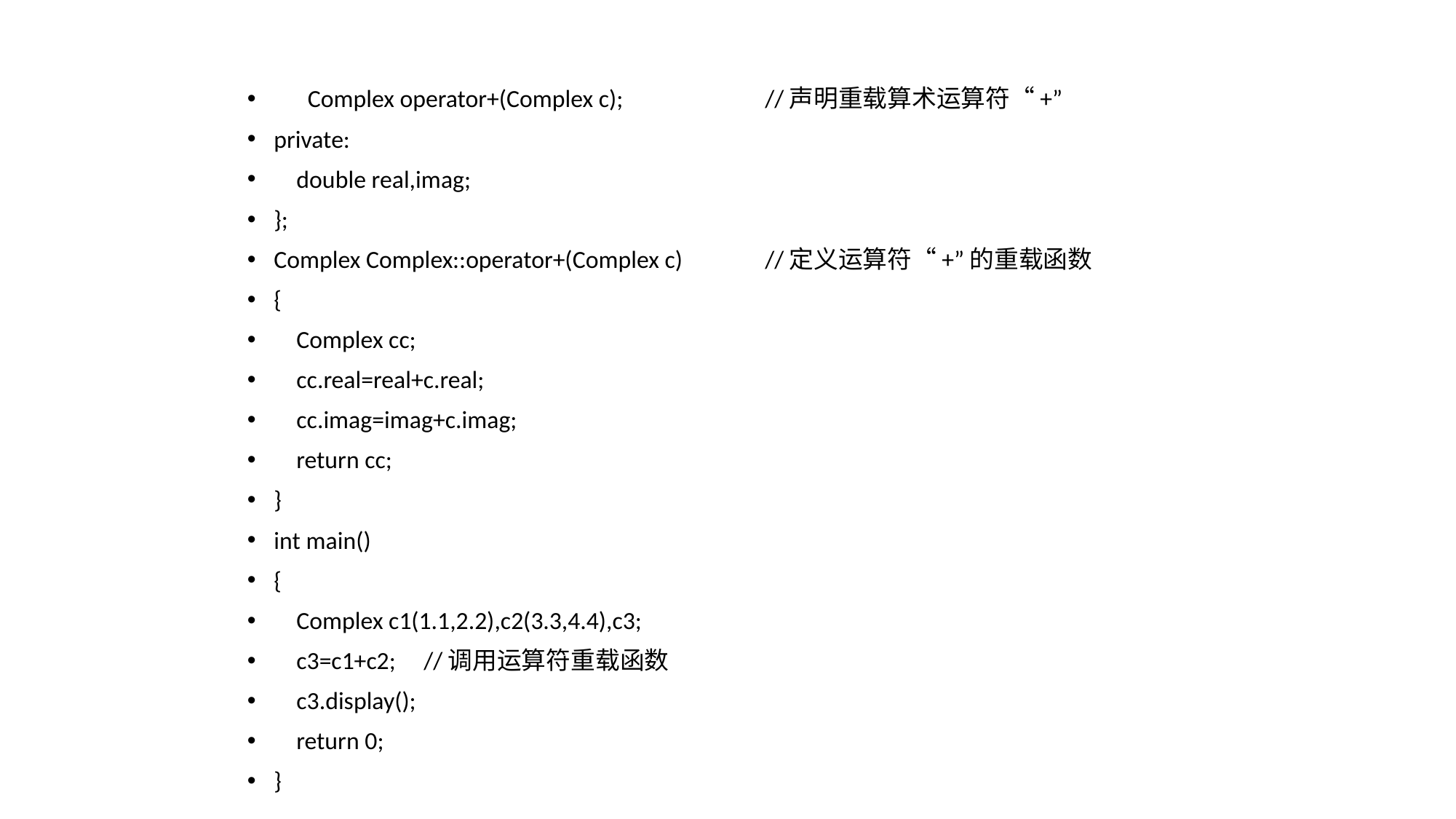

Complex operator+(Complex c);	  	//声明重载算术运算符“+”
private:
    double real,imag;
};
Complex Complex::operator+(Complex c)  	//定义运算符“+”的重载函数
{
    Complex cc;
    cc.real=real+c.real;
    cc.imag=imag+c.imag;
    return cc;
}
int main()
{
    Complex c1(1.1,2.2),c2(3.3,4.4),c3;
    c3=c1+c2;     //调用运算符重载函数
    c3.display();
    return 0;
}